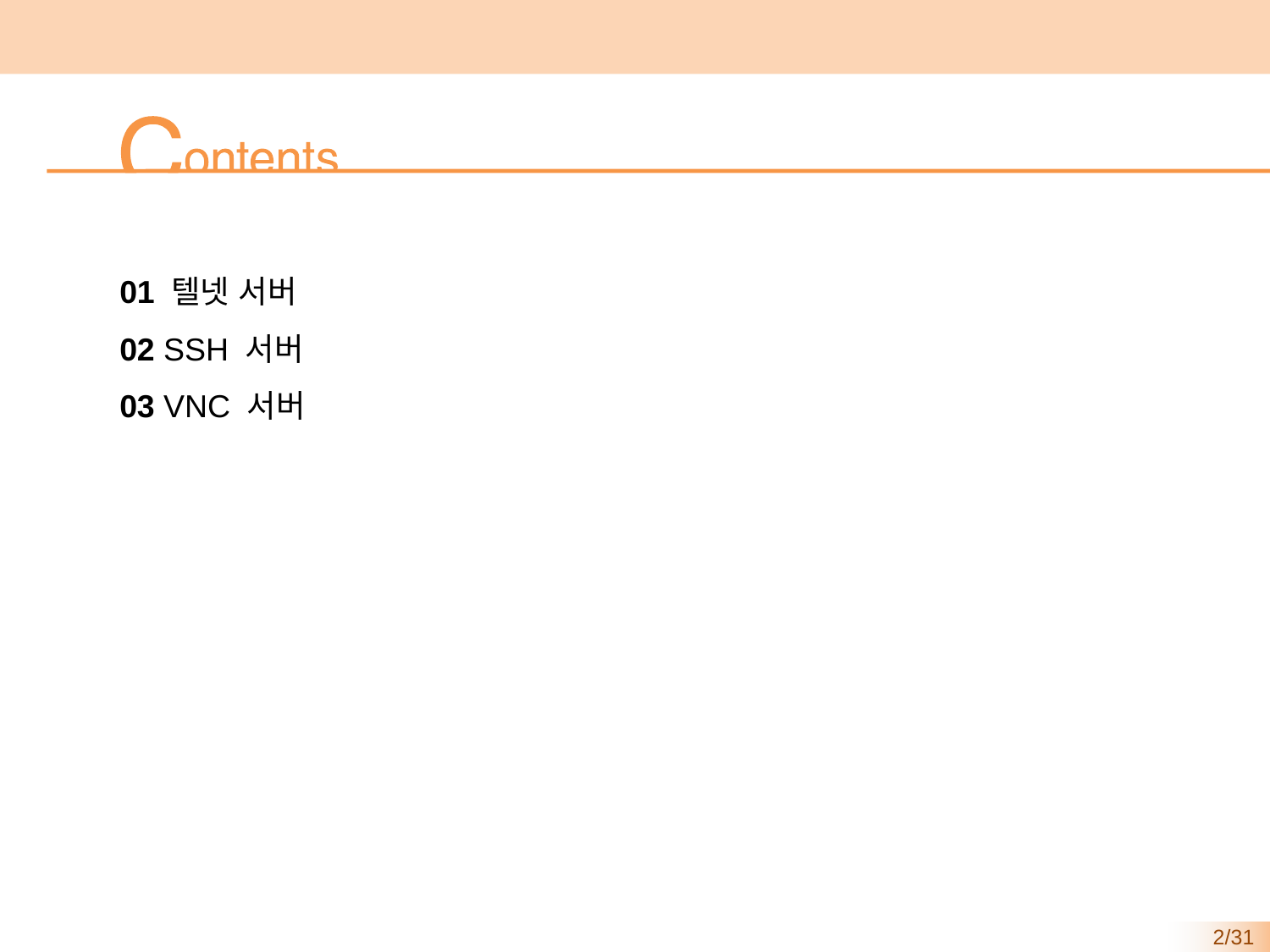

01 텔넷 서버
02 SSH 서버
03 VNC 서버